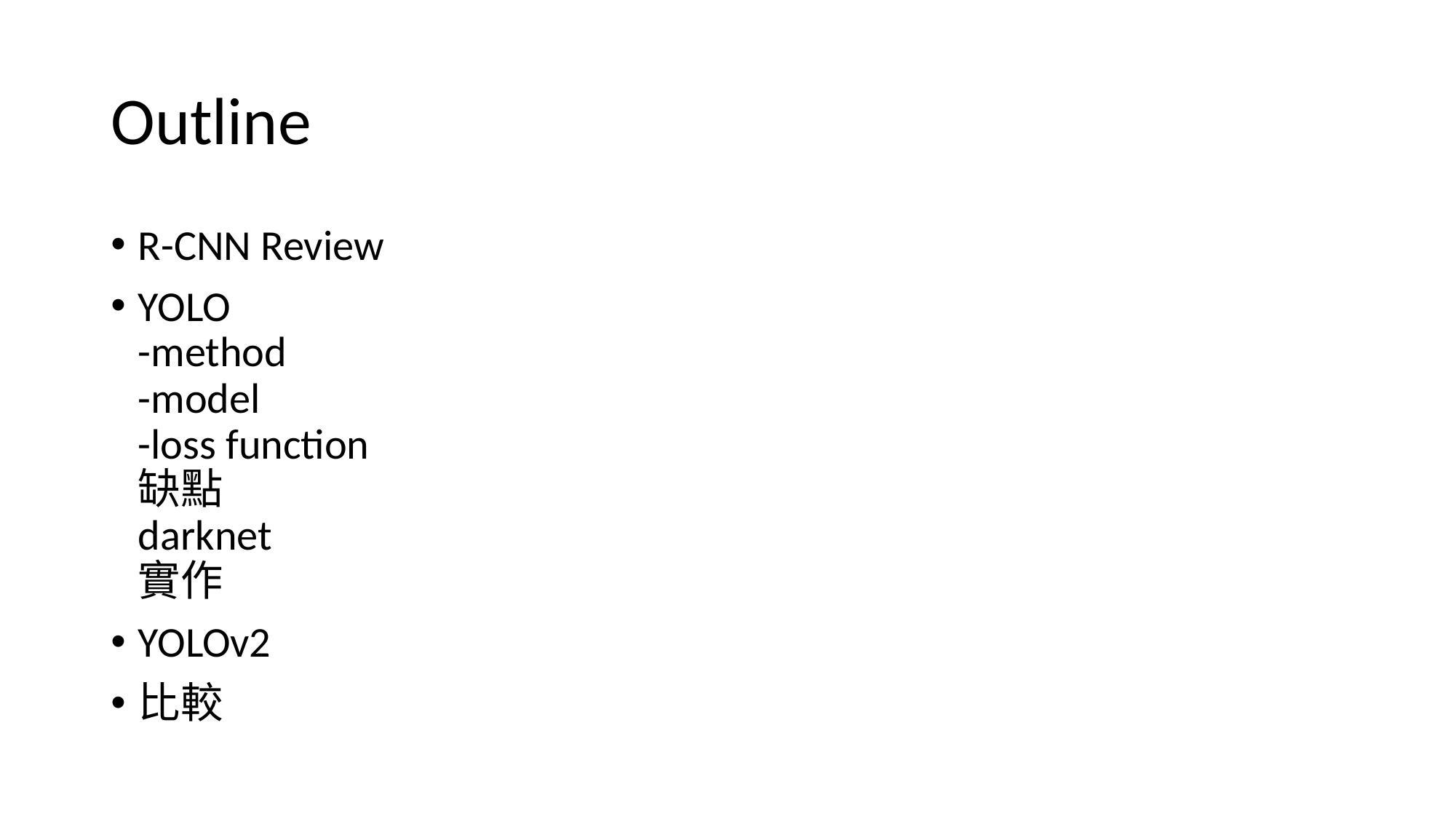

# Outline
R-CNN Review
YOLO
-method
-model
-loss function
缺點
darknet
實作
YOLOv2
比較